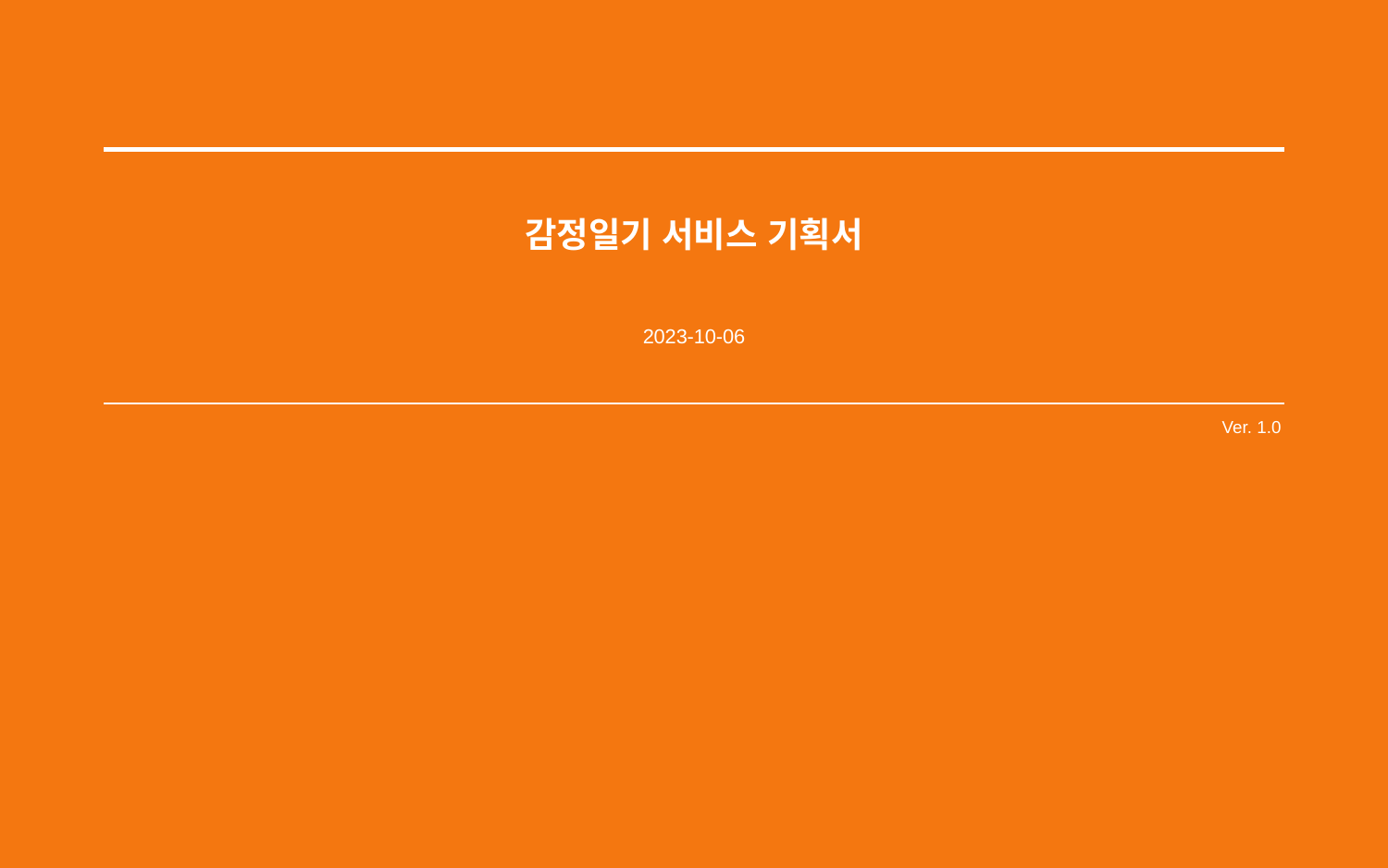

|  |
| --- |
감정일기 서비스 기획서
2023-10-06
Ver. 1.0